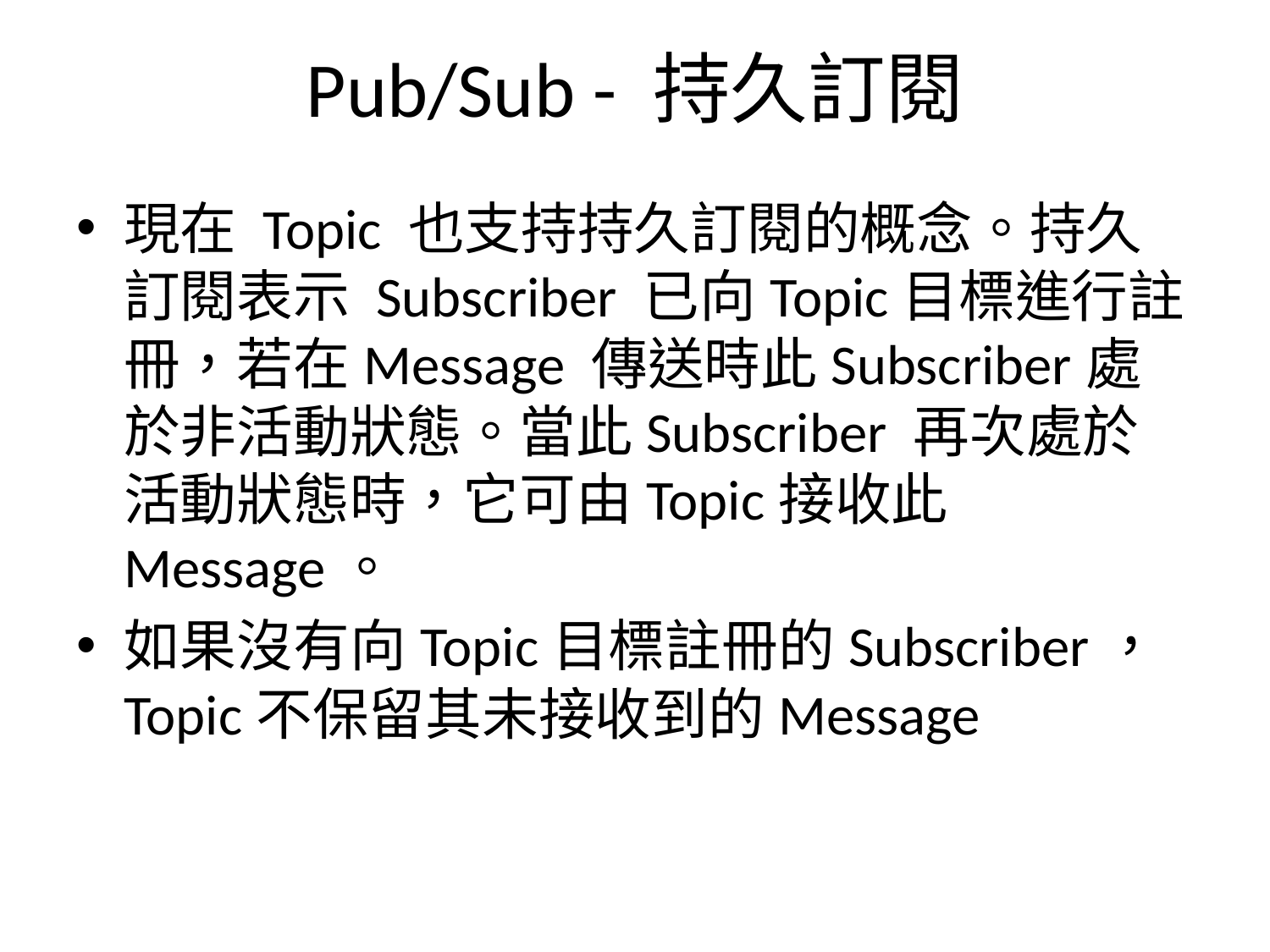

# Pub/Sub - 持久訂閱
現在 Topic 也支持持久訂閱的概念。持久訂閱表示 Subscriber 已向Topic目標進行註冊，若在Message 傳送時此Subscriber處於非活動狀態。當此Subscriber 再次處於活動狀態時，它可由Topic接收此Message。
如果沒有向Topic目標註冊的Subscriber，Topic不保留其未接收到的Message